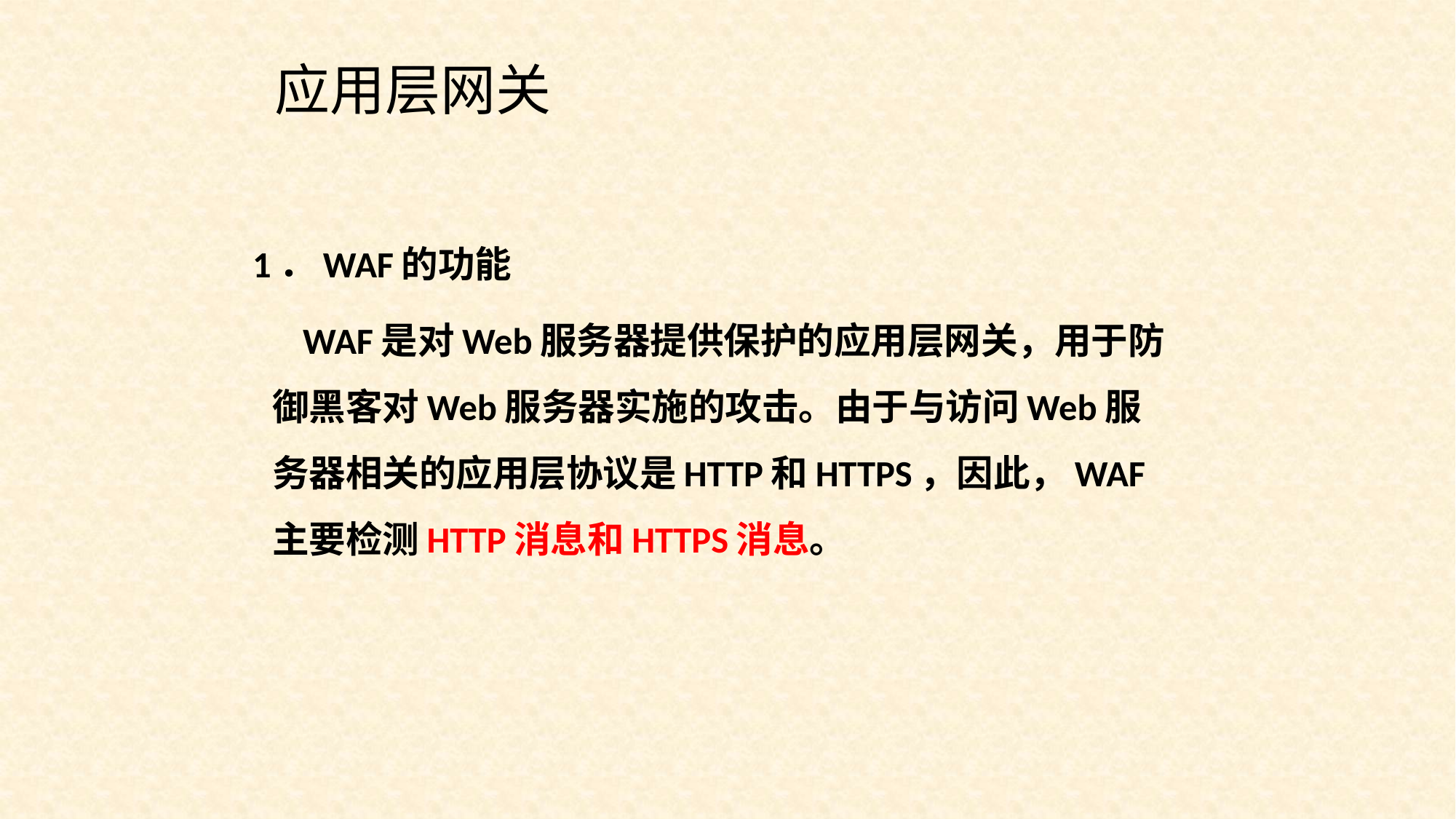

# 应用层网关
1．WAF的功能
      WAF是对Web服务器提供保护的应用层网关，用于防御黑客对Web服务器实施的攻击。由于与访问Web服务器相关的应用层协议是HTTP和HTTPS，因此，WAF主要检测HTTP消息和HTTPS消息。